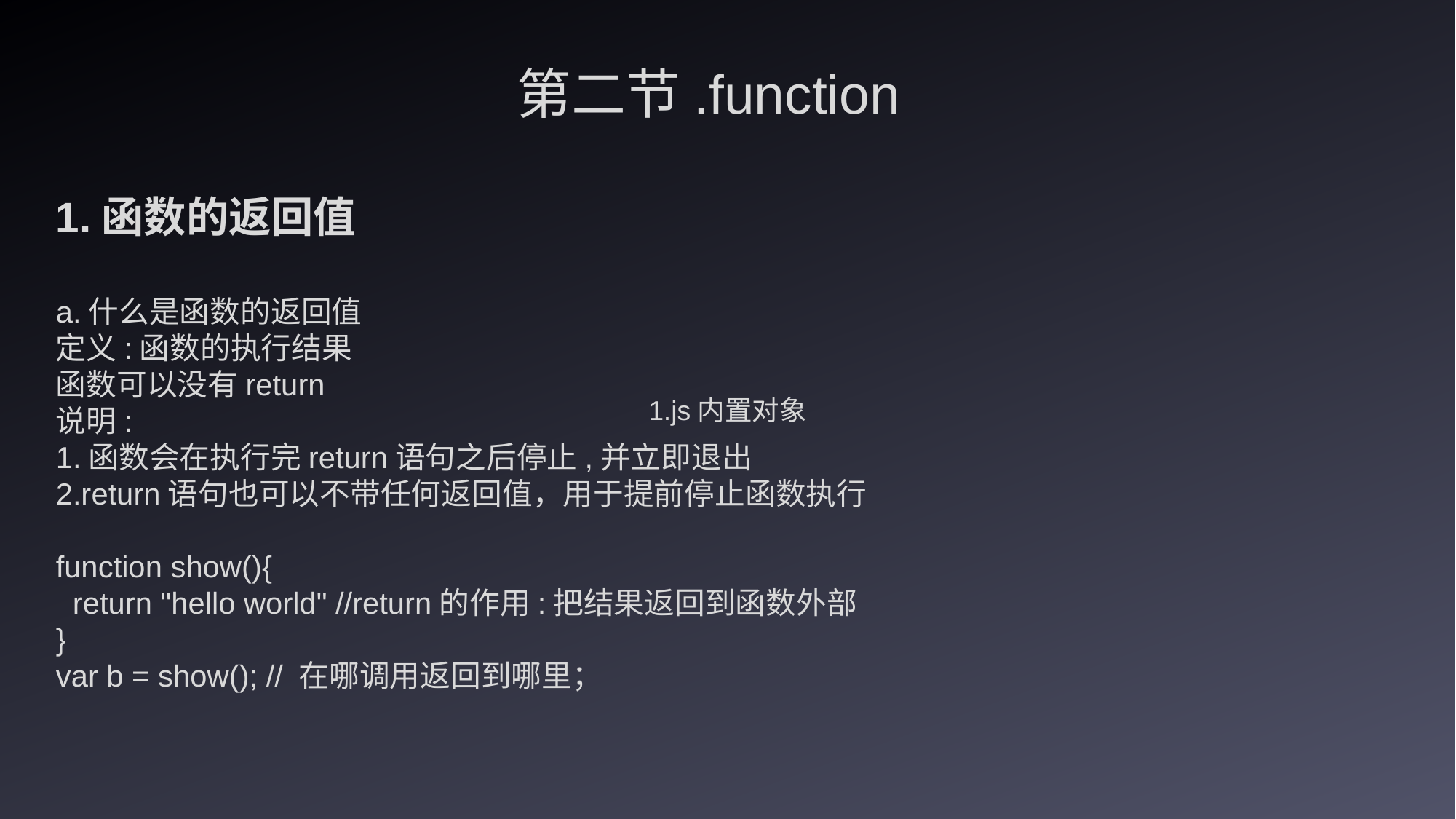

第二节.function
1.函数的返回值

a.什么是函数的返回值
定义:函数的执行结果
函数可以没有return
说明:
1.函数会在执行完return语句之后停止,并立即退出
2.return语句也可以不带任何返回值，用于提前停止函数执行

function show(){
  return "hello world" //return的作用:把结果返回到函数外部
}
var b = show(); // 在哪调用返回到哪里；
1.js内置对象